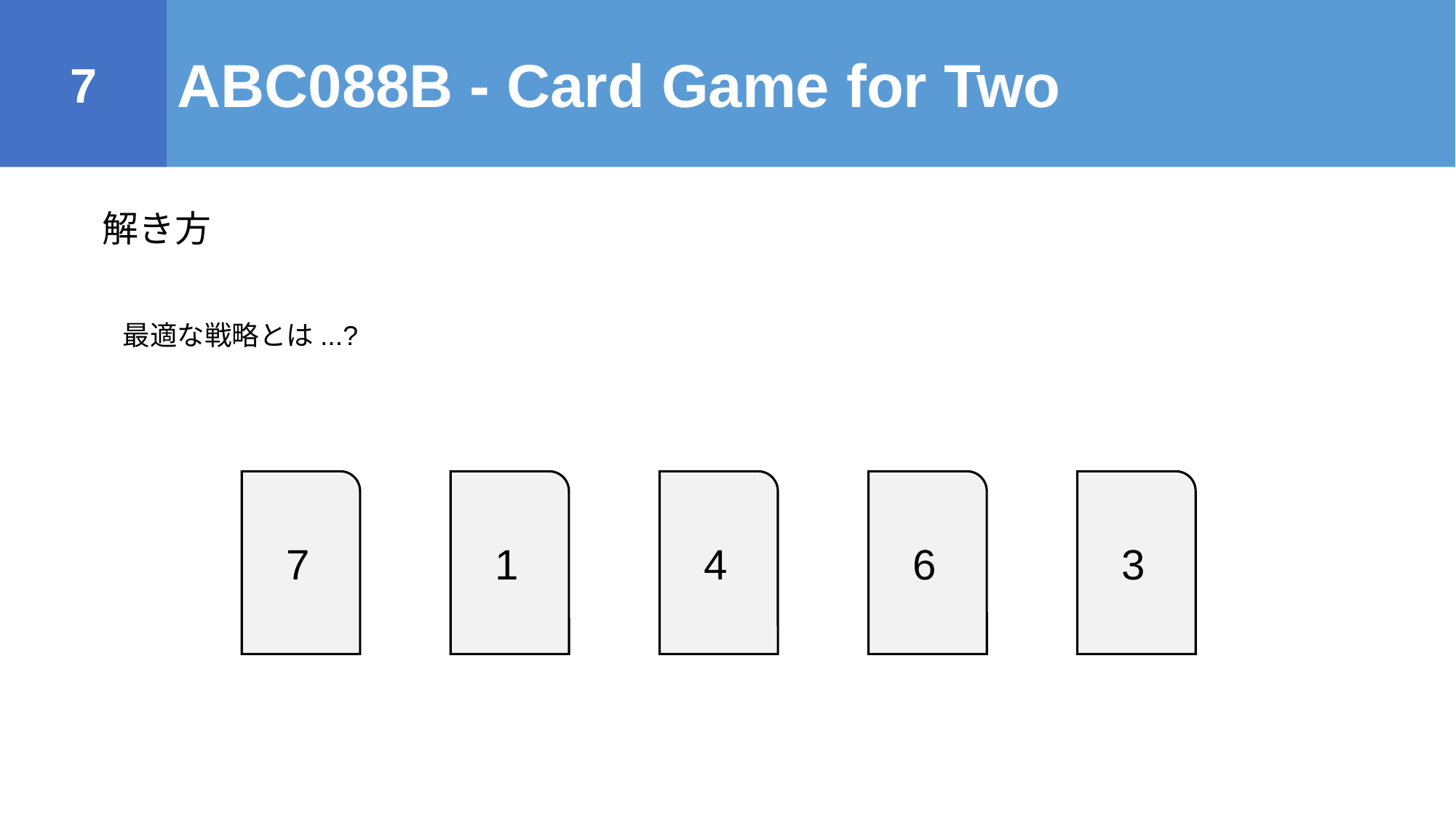

7
ABC088B - Card Game for Two
解き方
最適な戦略とは...?
7
1
4
6
3